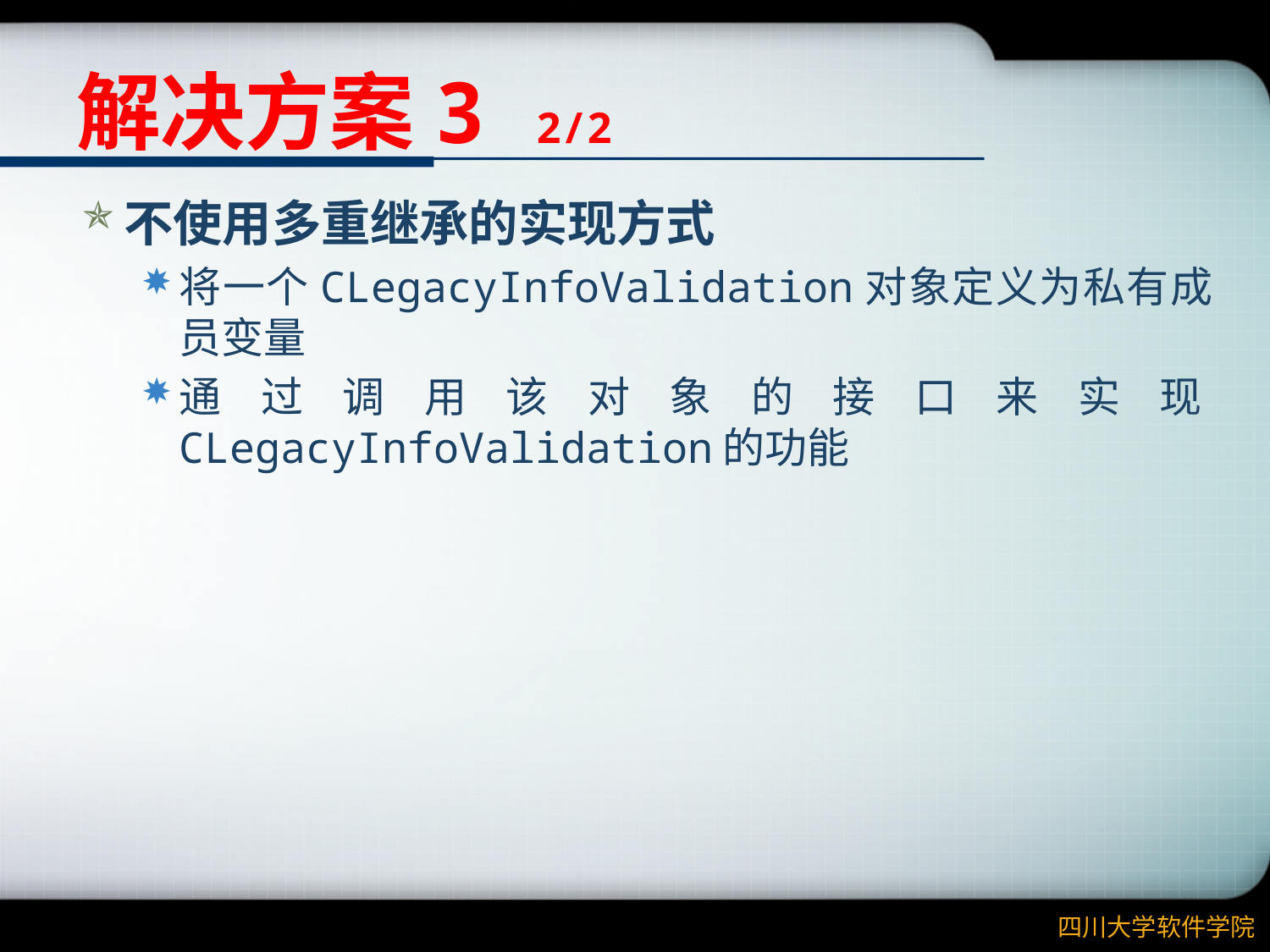

# 解决方案3 2/2
不使用多重继承的实现方式
将一个CLegacyInfoValidation对象定义为私有成员变量
通过调用该对象的接口来实现CLegacyInfoValidation的功能